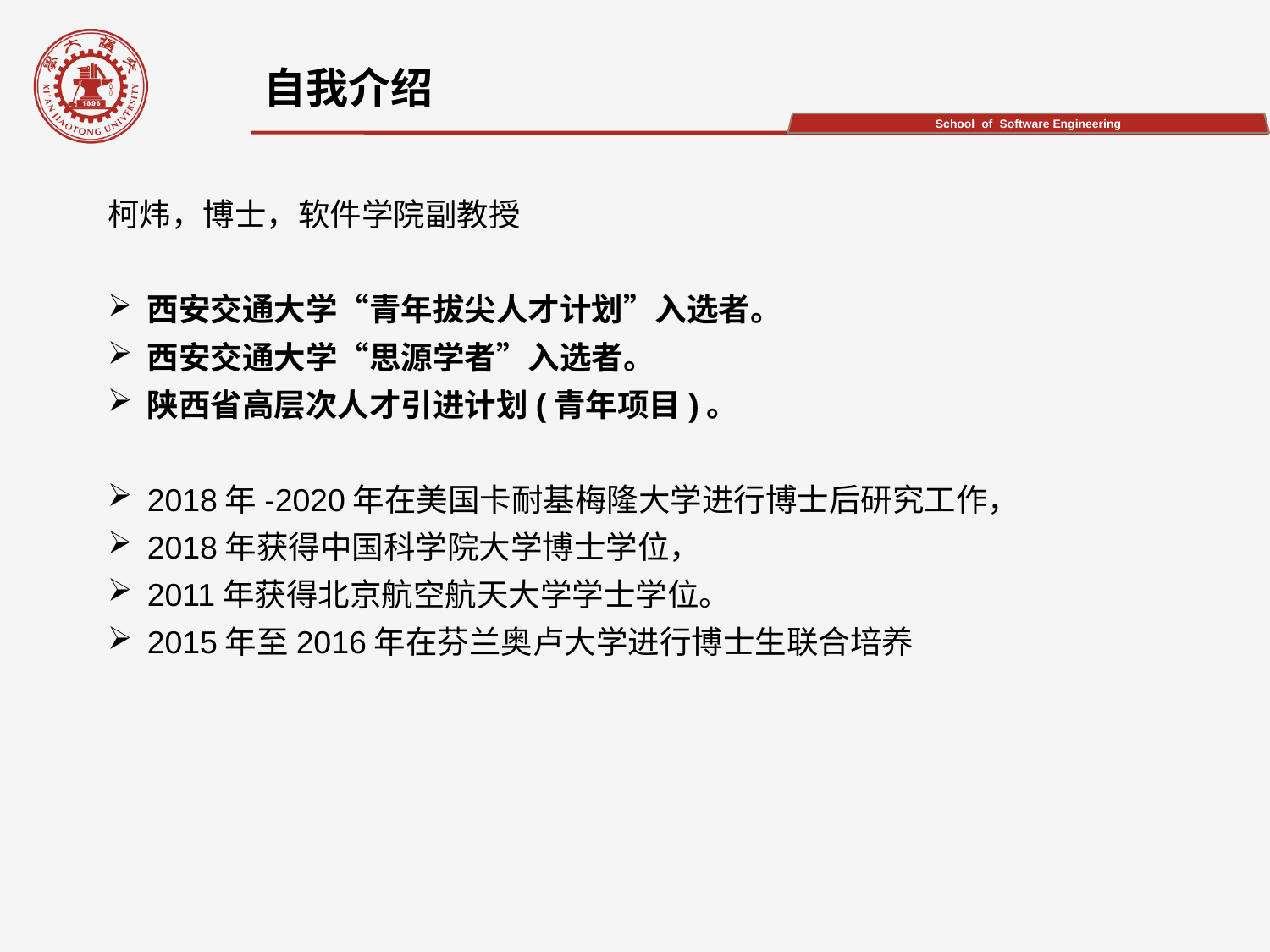

自我介绍
柯炜，博士，软件学院副教授

西安交通大学“青年拔尖人才计划”入选者。
西安交通大学“思源学者”入选者。
陕西省高层次人才引进计划(青年项目)。

2018年-2020年在美国卡耐基梅隆大学进行博士后研究工作，
2018年获得中国科学院大学博士学位，
2011年获得北京航空航天大学学士学位。
2015年至2016年在芬兰奥卢大学进行博士生联合培养